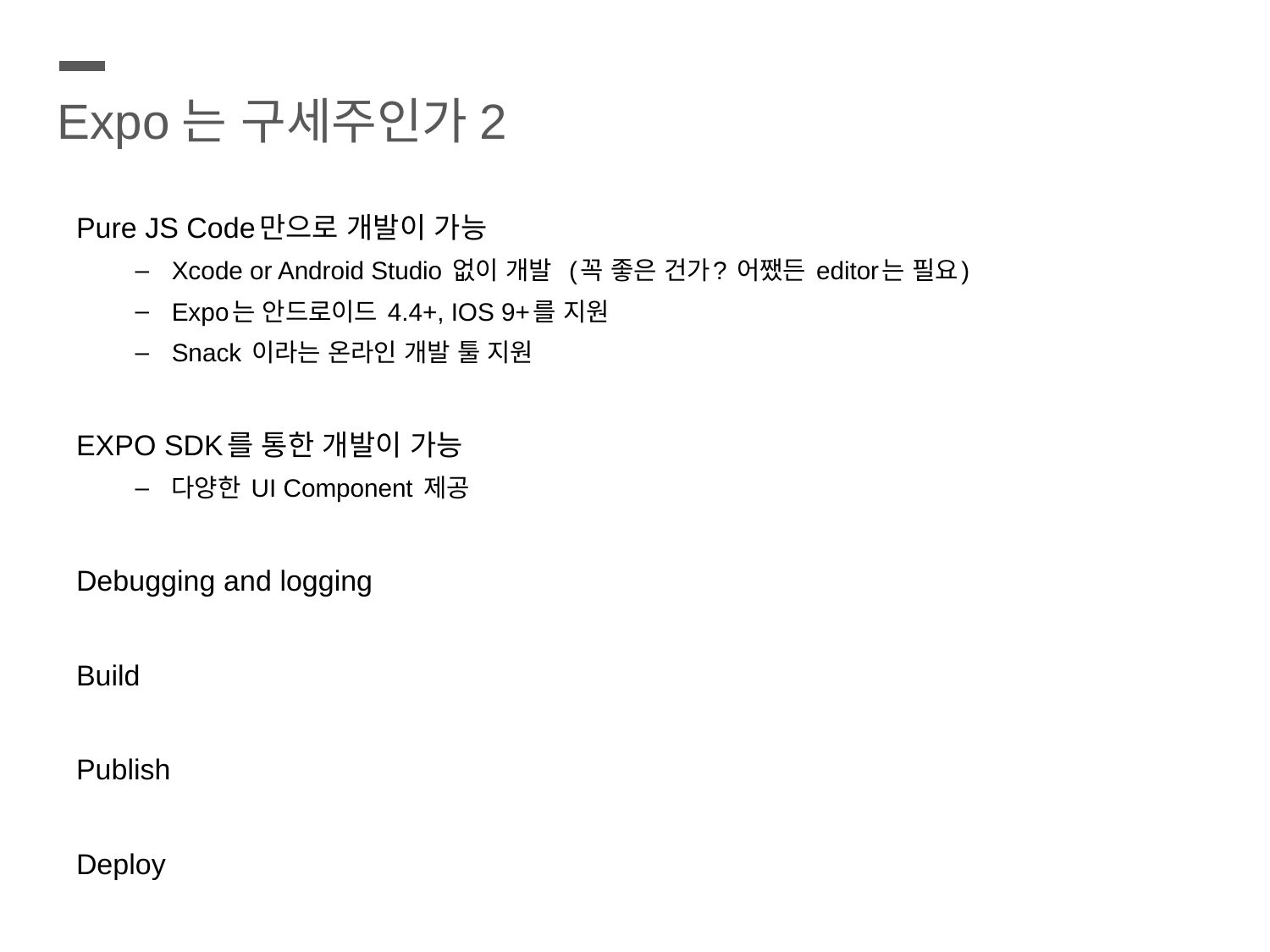

Expo는 구세주인가2
Pure JS Code만으로 개발이 가능
Xcode or Android Studio 없이 개발  (꼭 좋은 건가? 어쨌든 editor는 필요)
Expo는 안드로이드 4.4+, IOS 9+를 지원
Snack 이라는 온라인 개발 툴 지원

EXPO SDK를 통한 개발이 가능
다양한 UI Component 제공

Debugging and logging

Build

Publish

Deploy